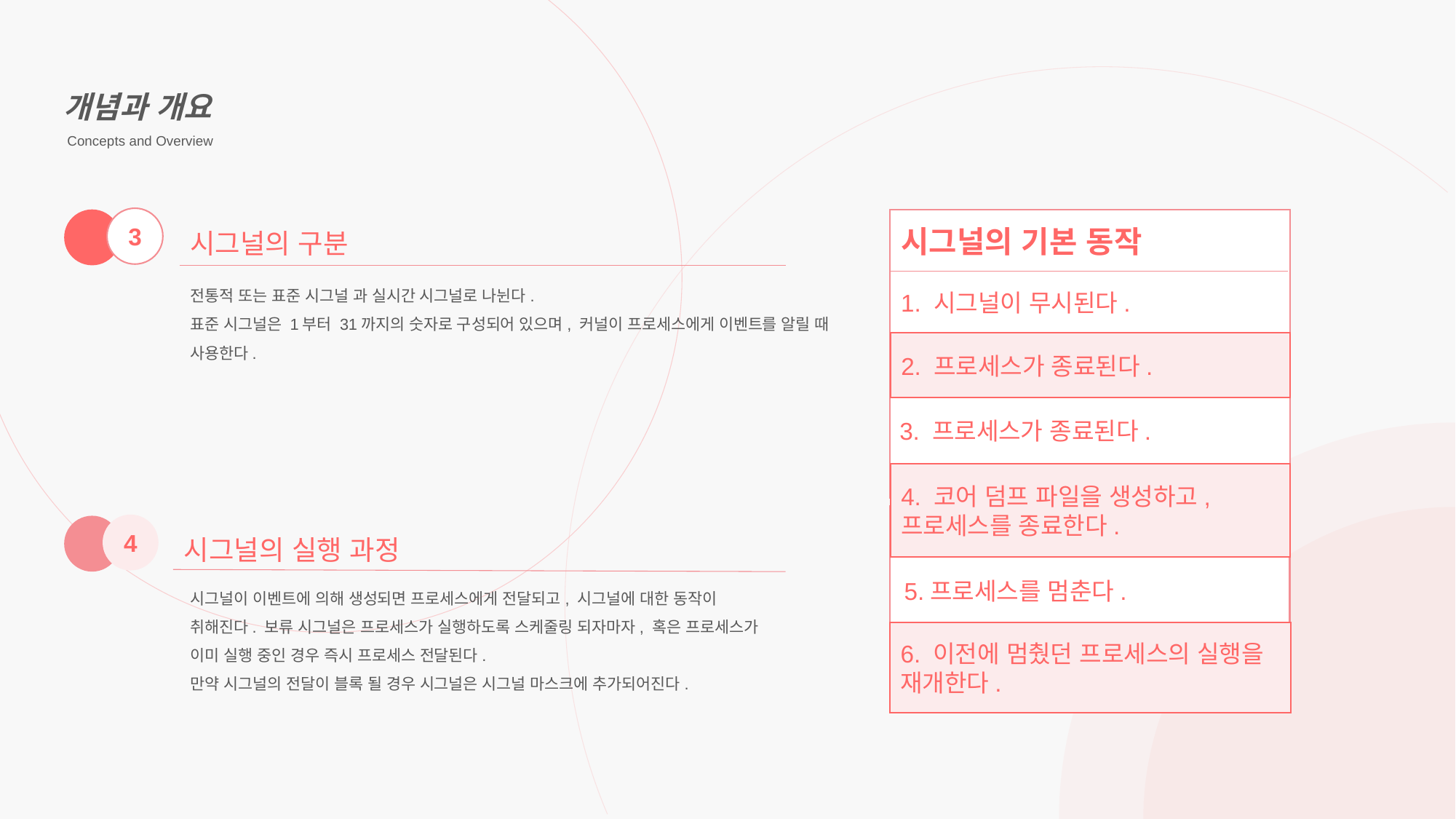

개념과 개요
 Concepts and Overview

3

시그널의 기본 동작
시그널의 구분
전통적 또는 표준 시그널 과 실시간 시그널로 나뉜다.
표준 시그널은 1부터 31까지의 숫자로 구성되어 있으며, 커널이 프로세스에게 이벤트를 알릴 때 사용한다.
1. 시그널이 무시된다.

2. 프로세스가 종료된다.
3. 프로세스가 종료된다.

4. 코어 덤프 파일을 생성하고, 프로세스를 종료한다.

4

시그널의 실행 과정
5.프로세스를 멈춘다.

시그널이 이벤트에 의해 생성되면 프로세스에게 전달되고, 시그널에 대한 동작이 취해진다. 보류 시그널은 프로세스가 실행하도록 스케줄링 되자마자, 혹은 프로세스가 이미 실행 중인 경우 즉시 프로세스 전달된다.
만약 시그널의 전달이 블록 될 경우 시그널은 시그널 마스크에 추가되어진다.
6. 이전에 멈췄던 프로세스의 실행을 재개한다.